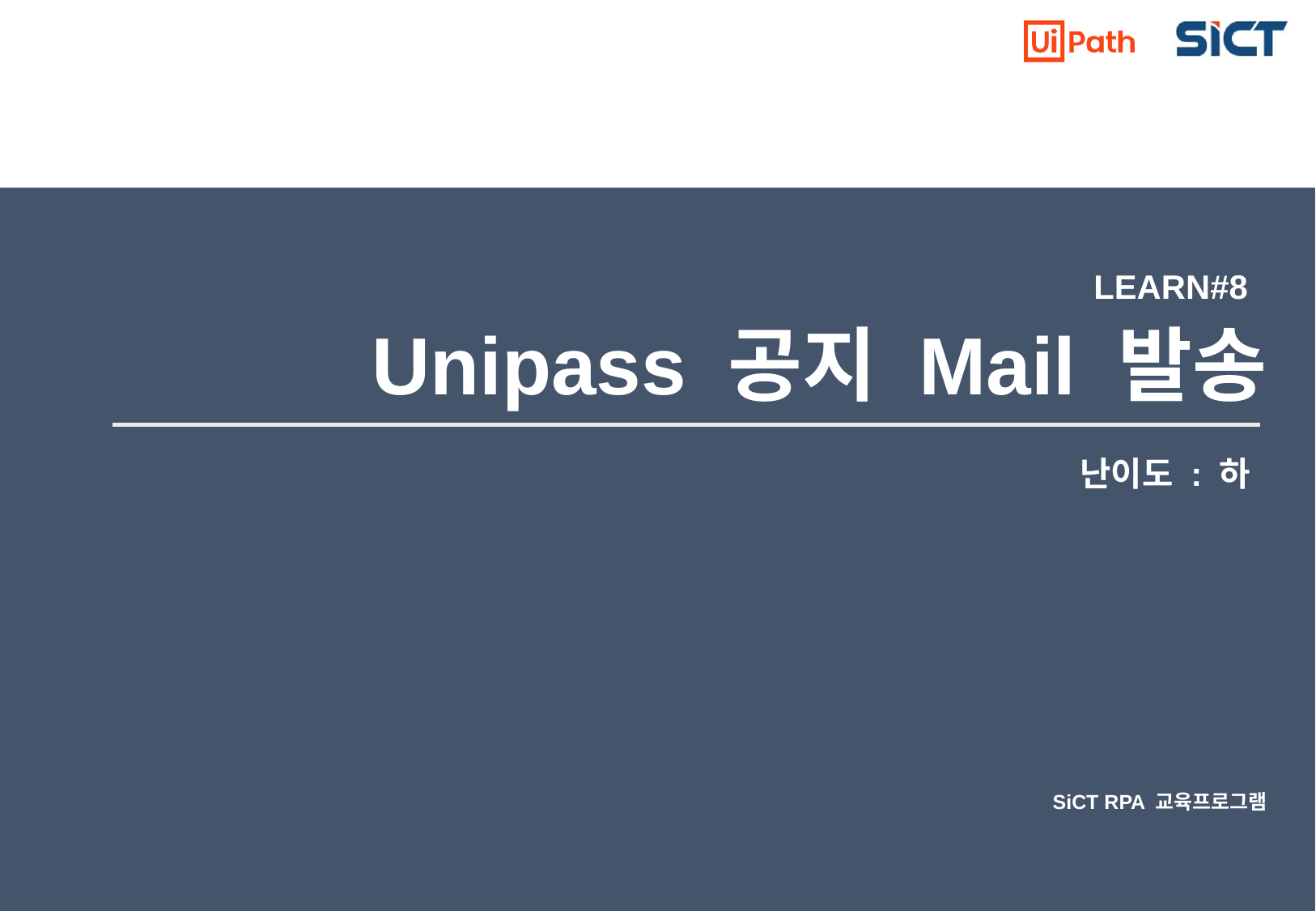

LEARN#8
Unipass 공지 Mail 발송
난이도 : 하
SiCT RPA 교육프로그램